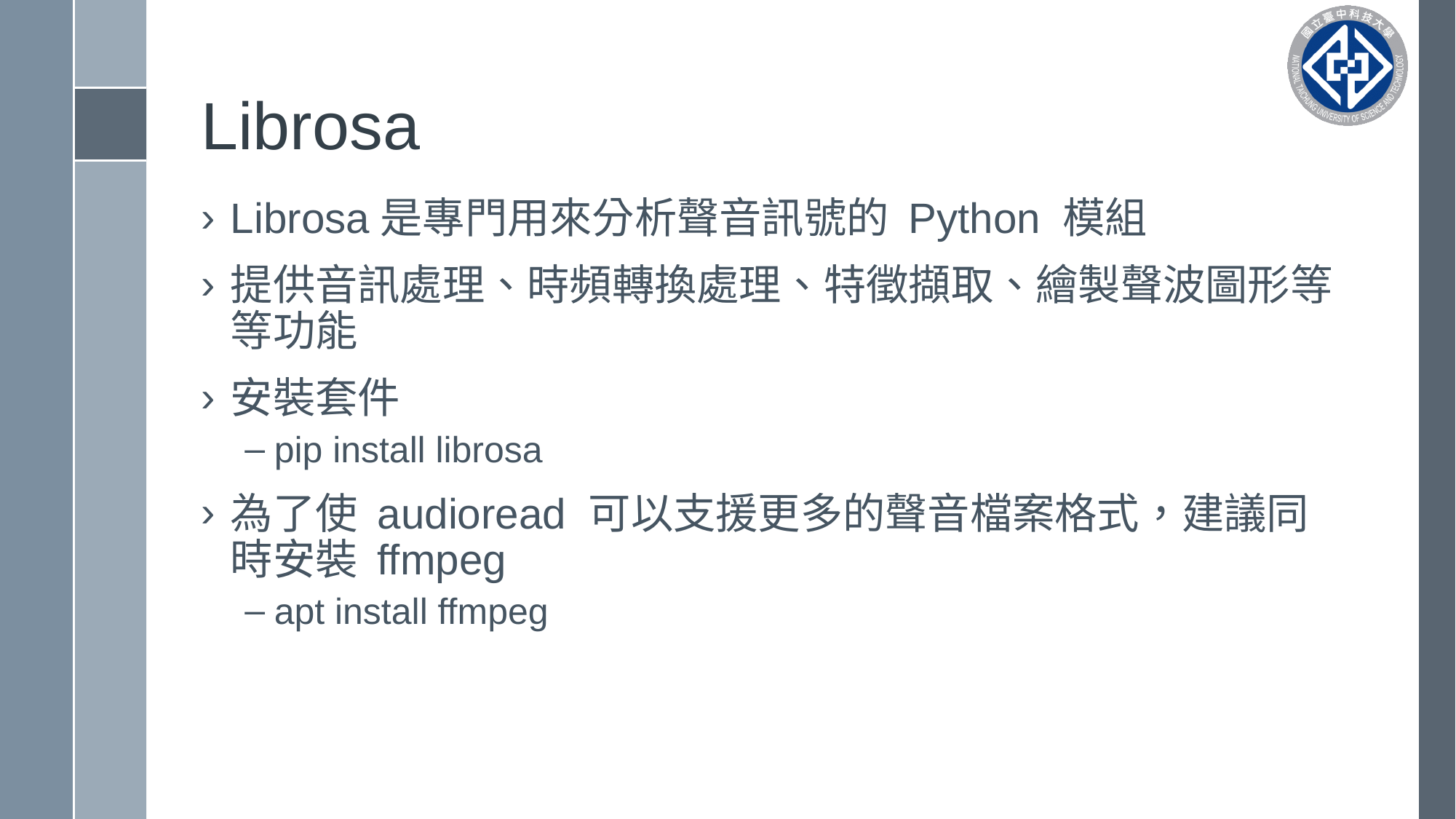

# Librosa
Librosa是專門用來分析聲音訊號的 Python 模組
提供音訊處理、時頻轉換處理、特徵擷取、繪製聲波圖形等等功能
安裝套件
pip install librosa
為了使 audioread 可以支援更多的聲音檔案格式，建議同時安裝 ffmpeg
apt install ffmpeg